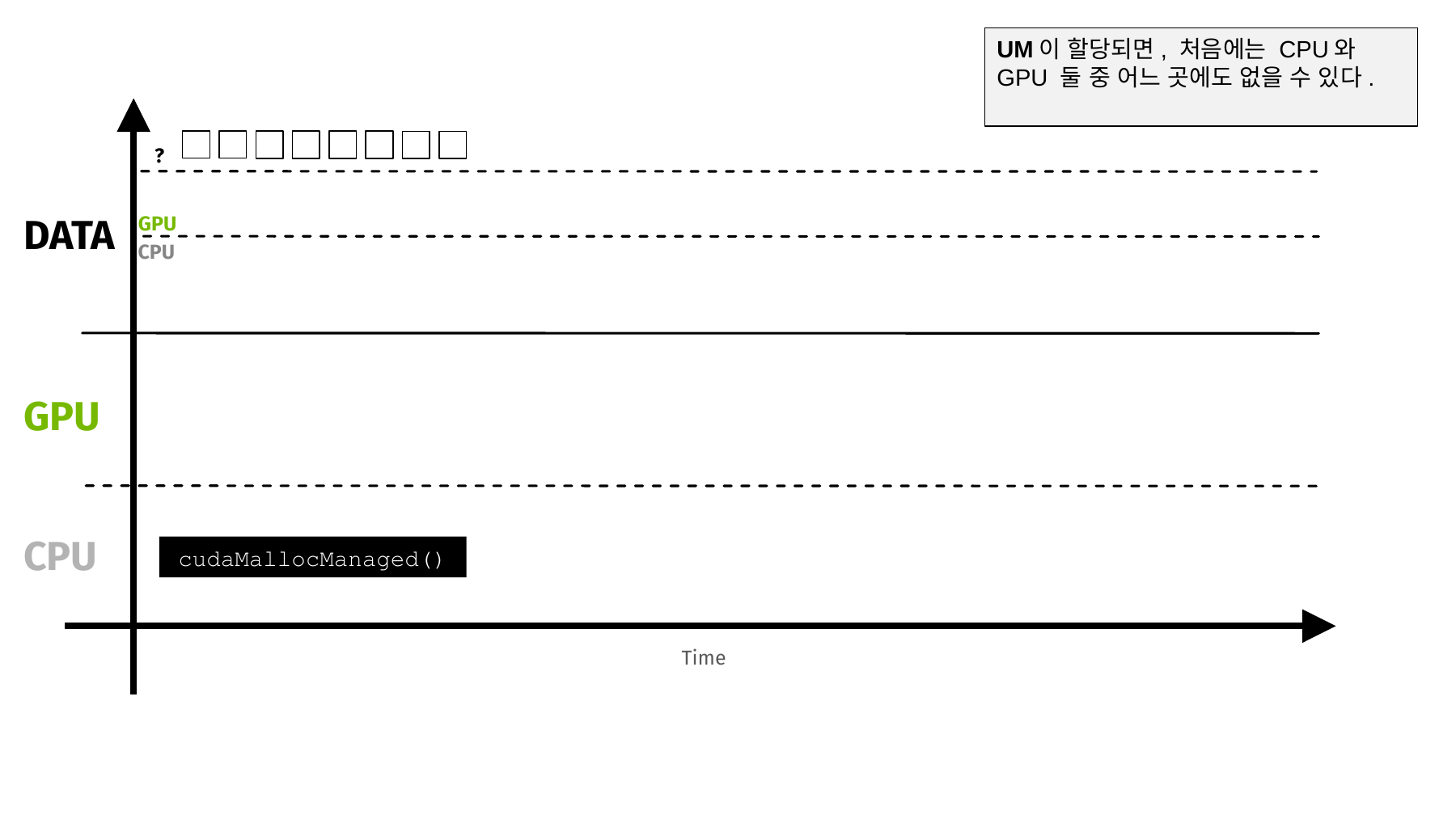

… data accesses by the CPU will automatically be migrated
UM이 할당되면, 처음에는 CPU와 GPU 둘 중 어느 곳에도 없을 수 있다.

?
TIME
GPU
DATA
CPU
GPU
CPU
cudaMallocManaged()
Time